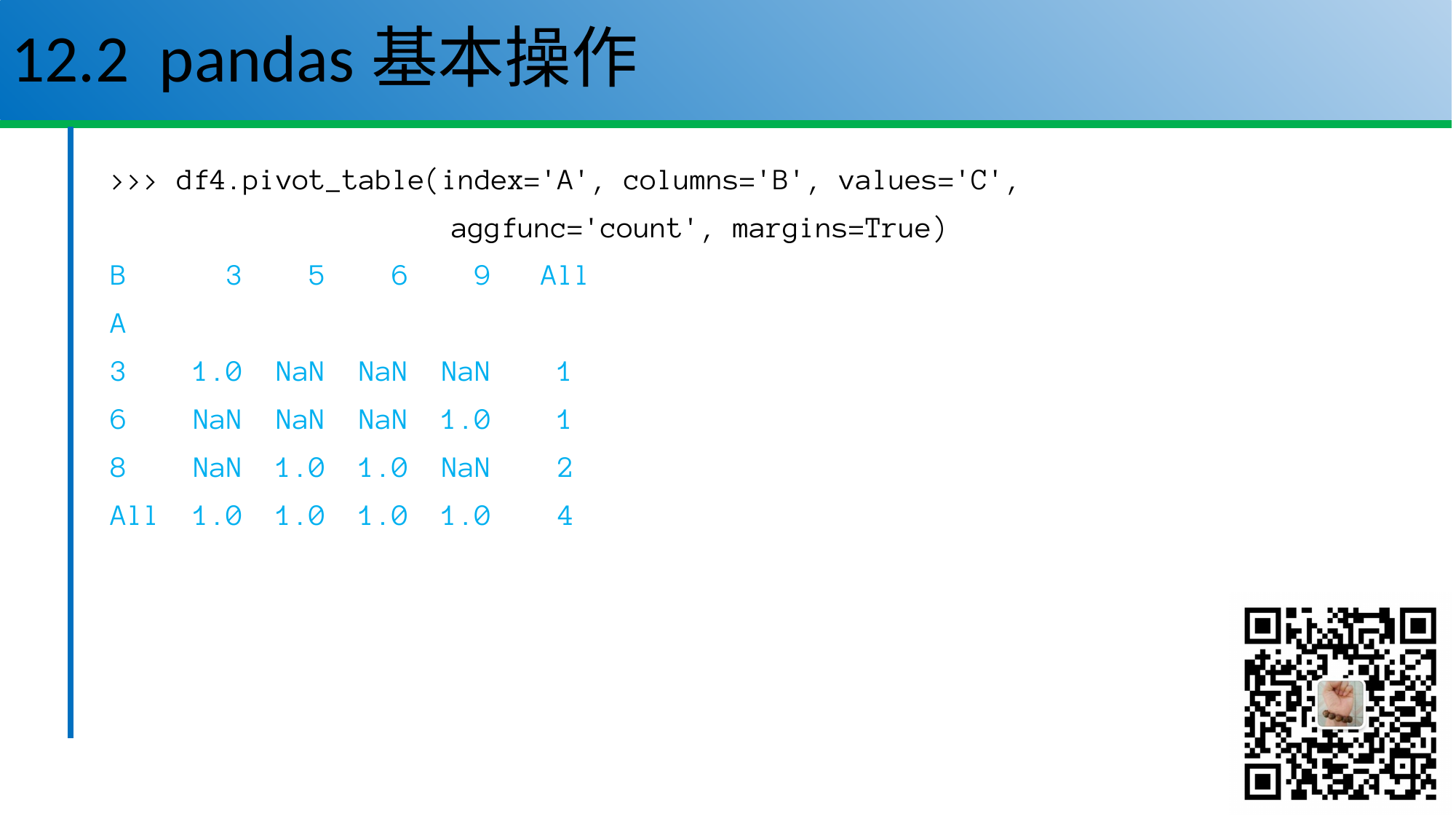

# 12.2  pandas基本操作
>>> df4.pivot_table(index='A', columns='B', values='C',
	              aggfunc='count', margins=True)
B      3    5    6    9   All
A
3    1.0  NaN  NaN  NaN    1
6    NaN  NaN  NaN  1.0    1
8    NaN  1.0  1.0  NaN    2
All  1.0  1.0  1.0  1.0    4
95